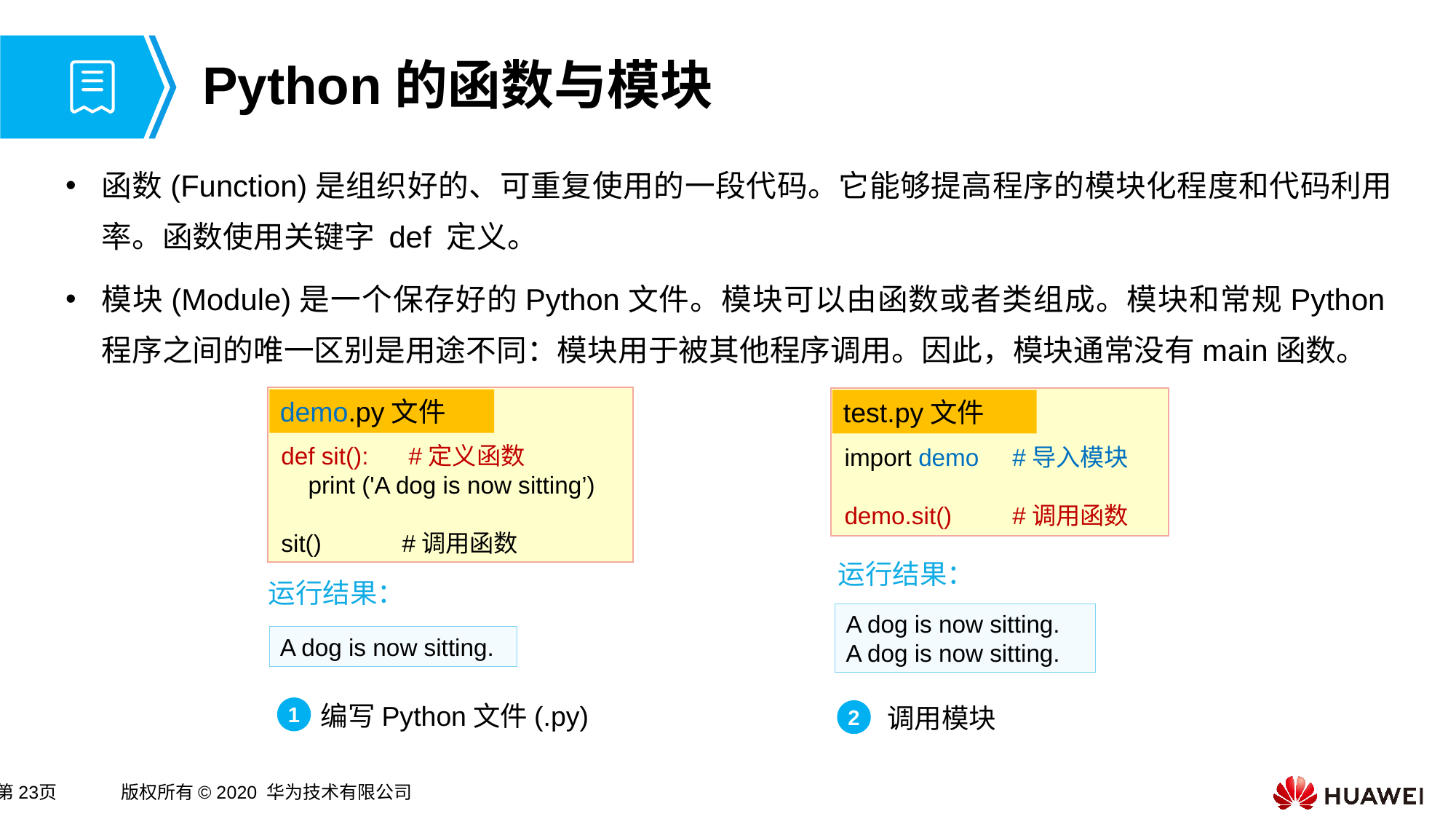

# Python的函数与模块
函数(Function)是组织好的、可重复使用的一段代码。它能够提高程序的模块化程度和代码利用率。函数使用关键字 def 定义。
模块(Module)是一个保存好的Python文件。模块可以由函数或者类组成。模块和常规Python程序之间的唯一区别是用途不同：模块用于被其他程序调用。因此，模块通常没有main函数。

demo.py文件
def sit():      #定义函数
    print ('A dog is now sitting’)

sit()            #调用函数
A dog is now sitting.
运行结果：

test.py文件
import demo     #导入模块

demo.sit()         #调用函数
运行结果：
A dog is now sitting.
A dog is now sitting.
编写Python文件(.py)
1
调用模块
2